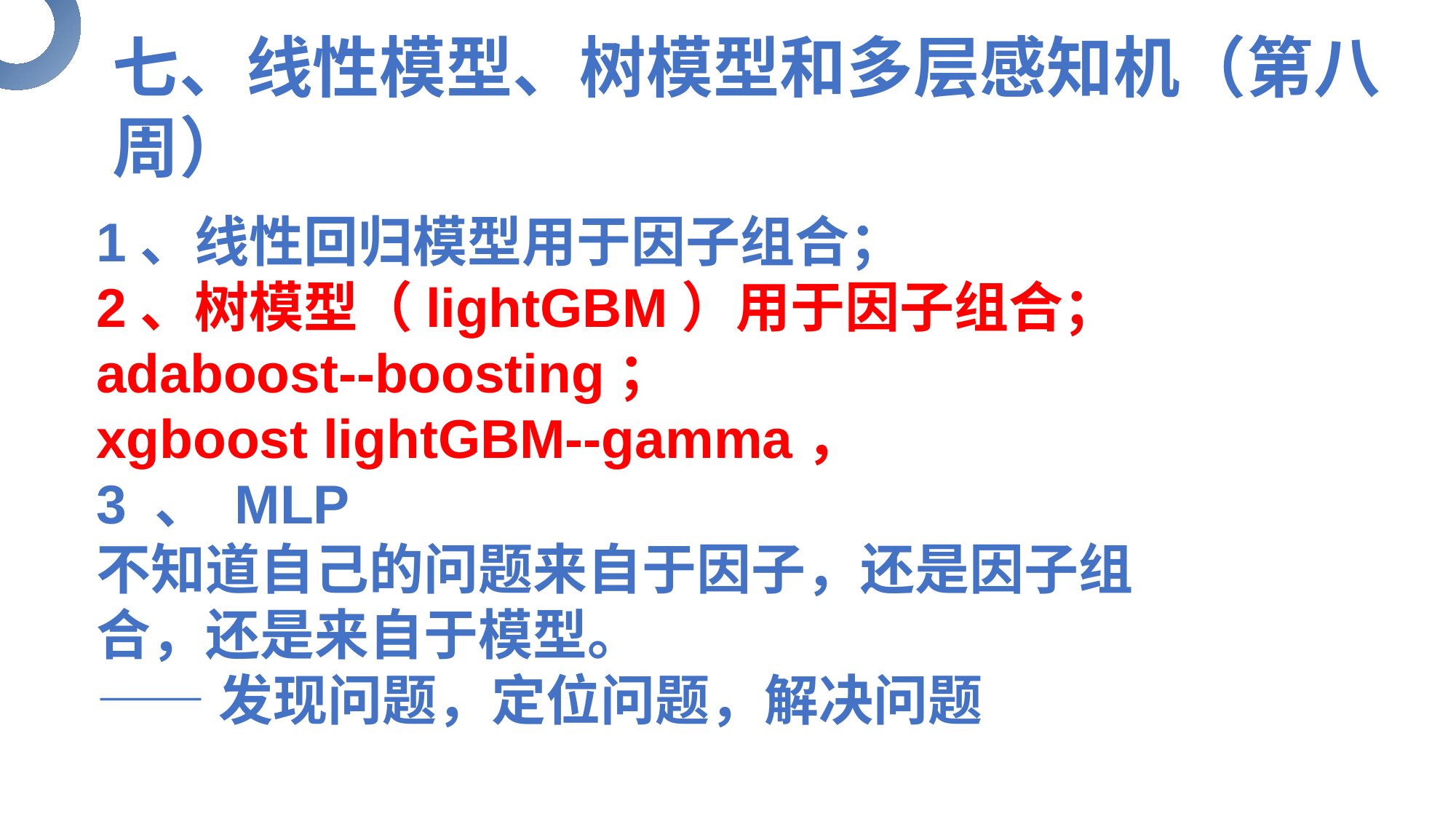

七、线性模型、树模型和多层感知机（第八周）
1、线性回归模型用于因子组合；
2、树模型（lightGBM）用于因子组合；adaboost--boosting；
xgboost lightGBM--gamma，
3 、 MLP
不知道自己的问题来自于因子，还是因子组合，还是来自于模型。
——发现问题，定位问题，解决问题